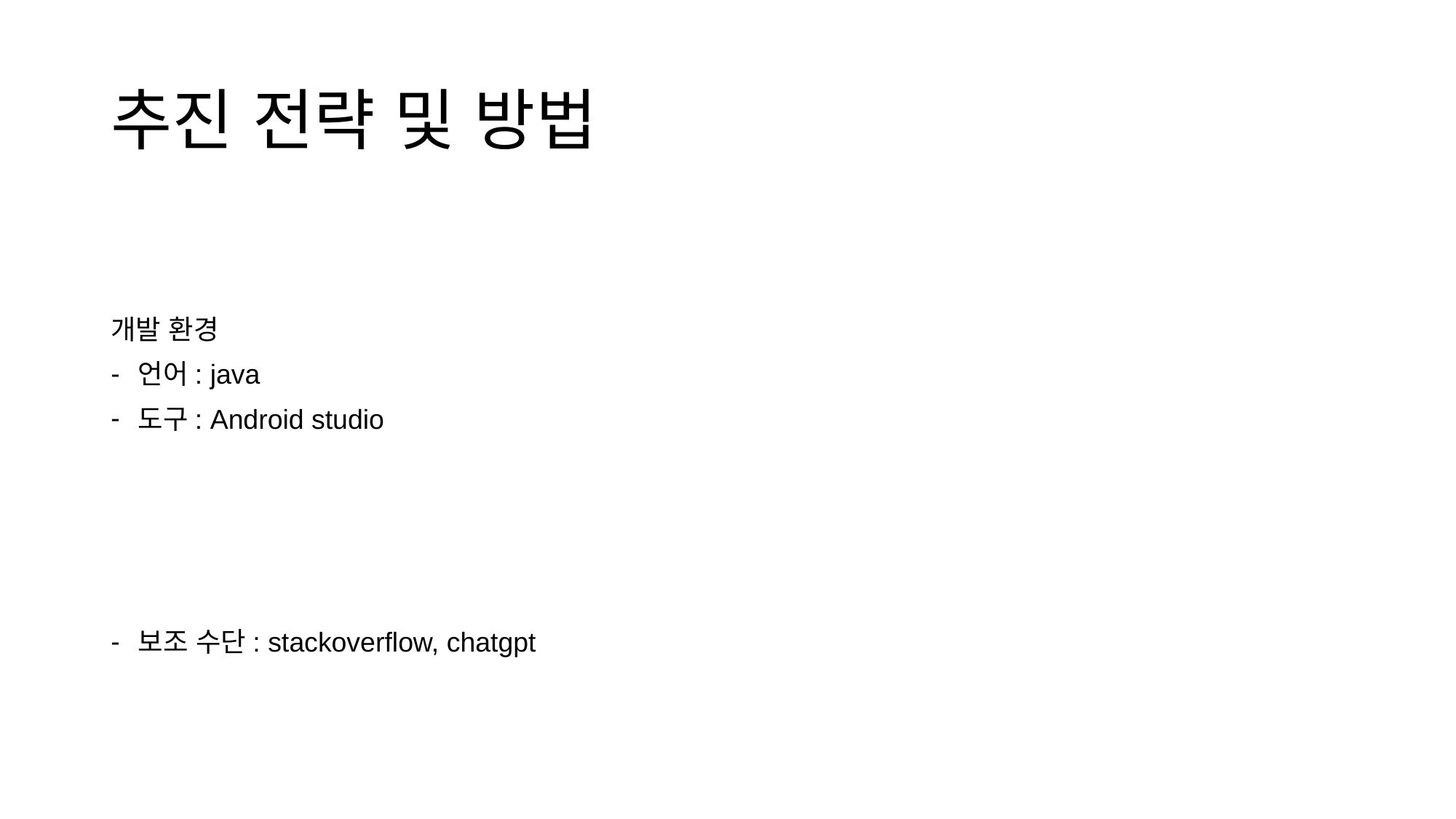

# 추진 전략 및 방법

개발 환경
언어: java
도구: Android studio

보조 수단: stackoverflow, chatgpt